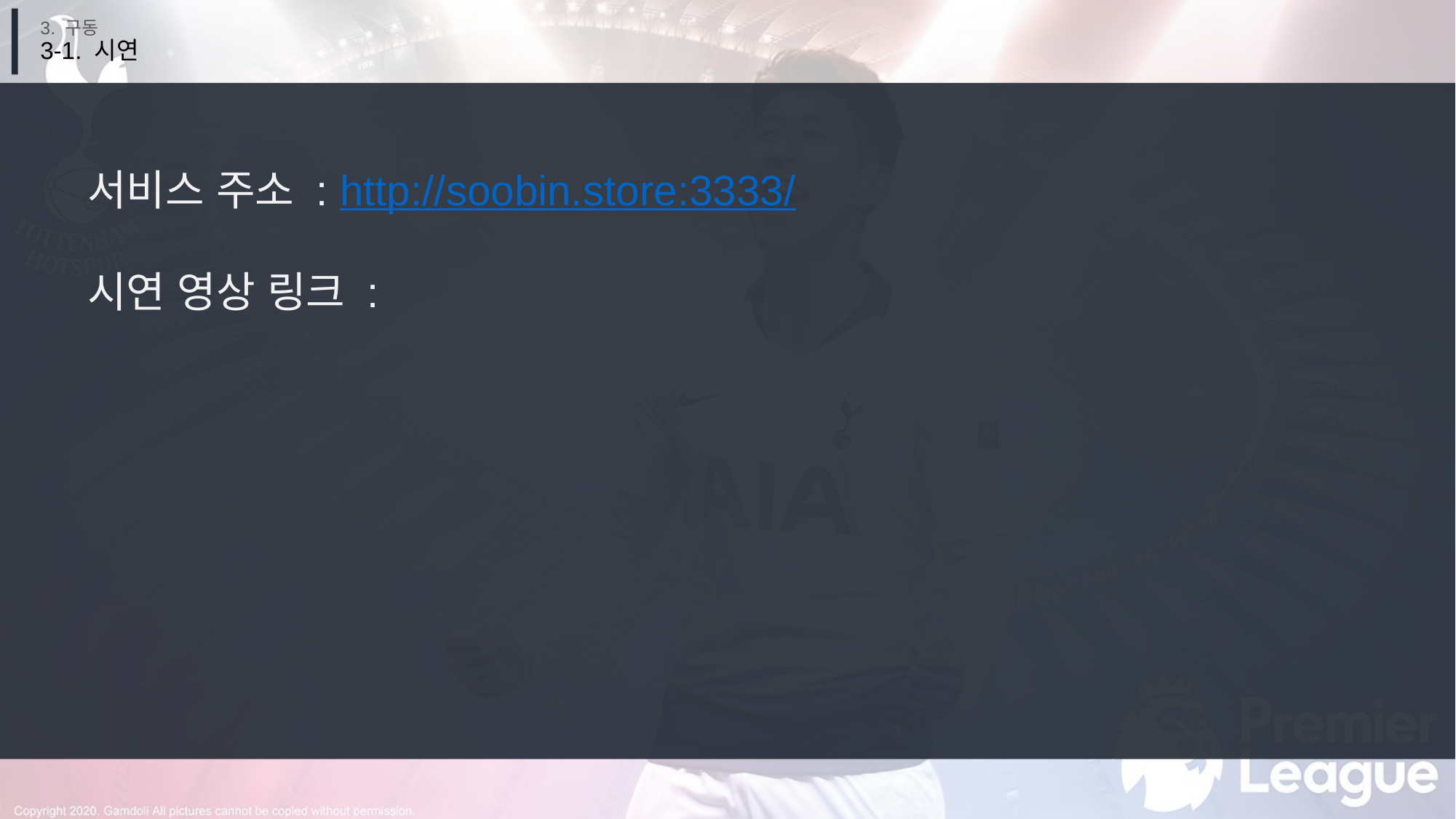

# 3. 구동 3-1. 시연
서비스 주소 : http://soobin.store:3333/

시연 영상 링크 :